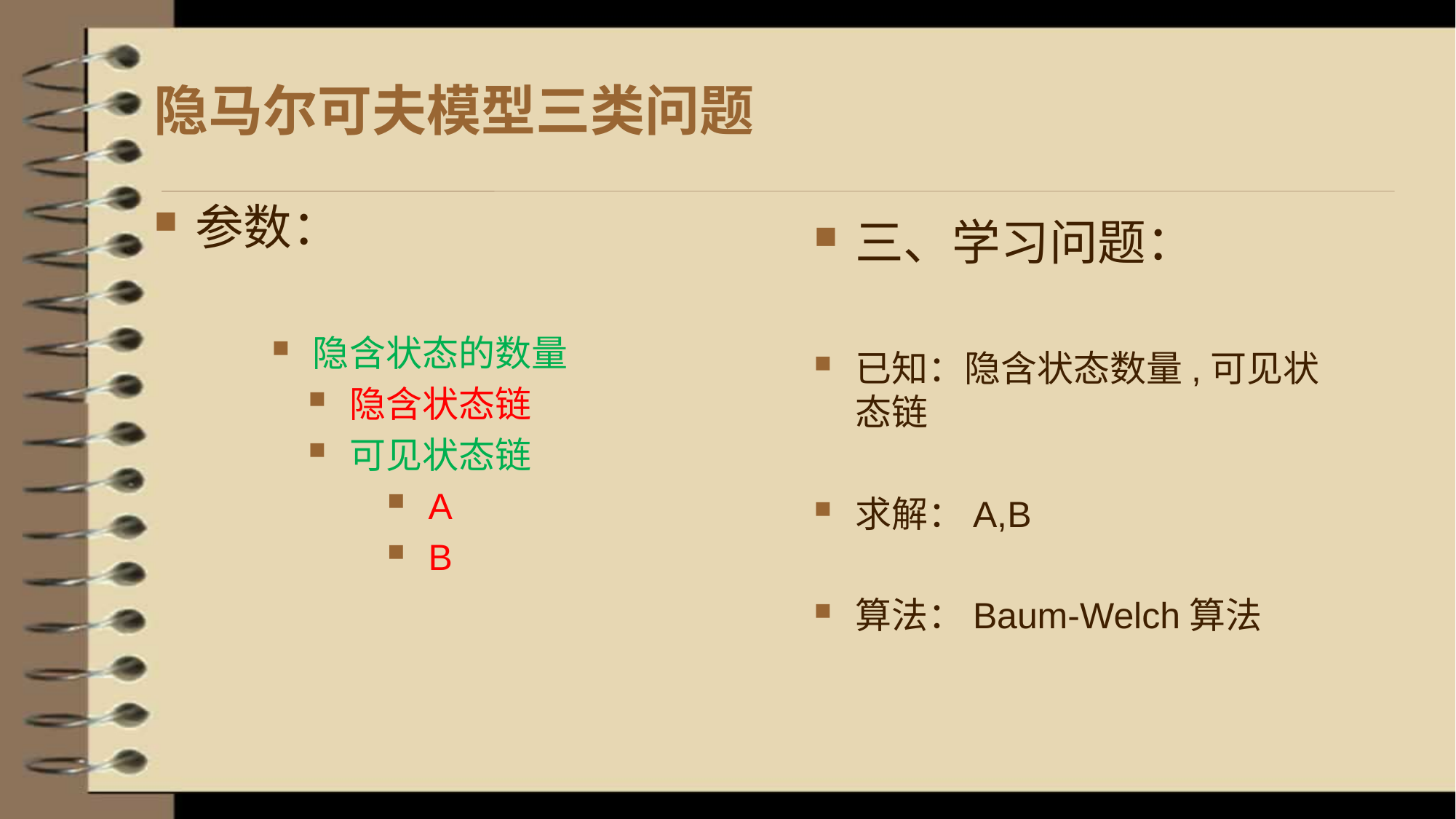

# 隐马尔可夫模型三类问题
参数：

隐含状态的数量
隐含状态链
可见状态链
A
B

三、学习问题：

已知：隐含状态数量,可见状态链

求解：A,B

算法：Baum-Welch算法